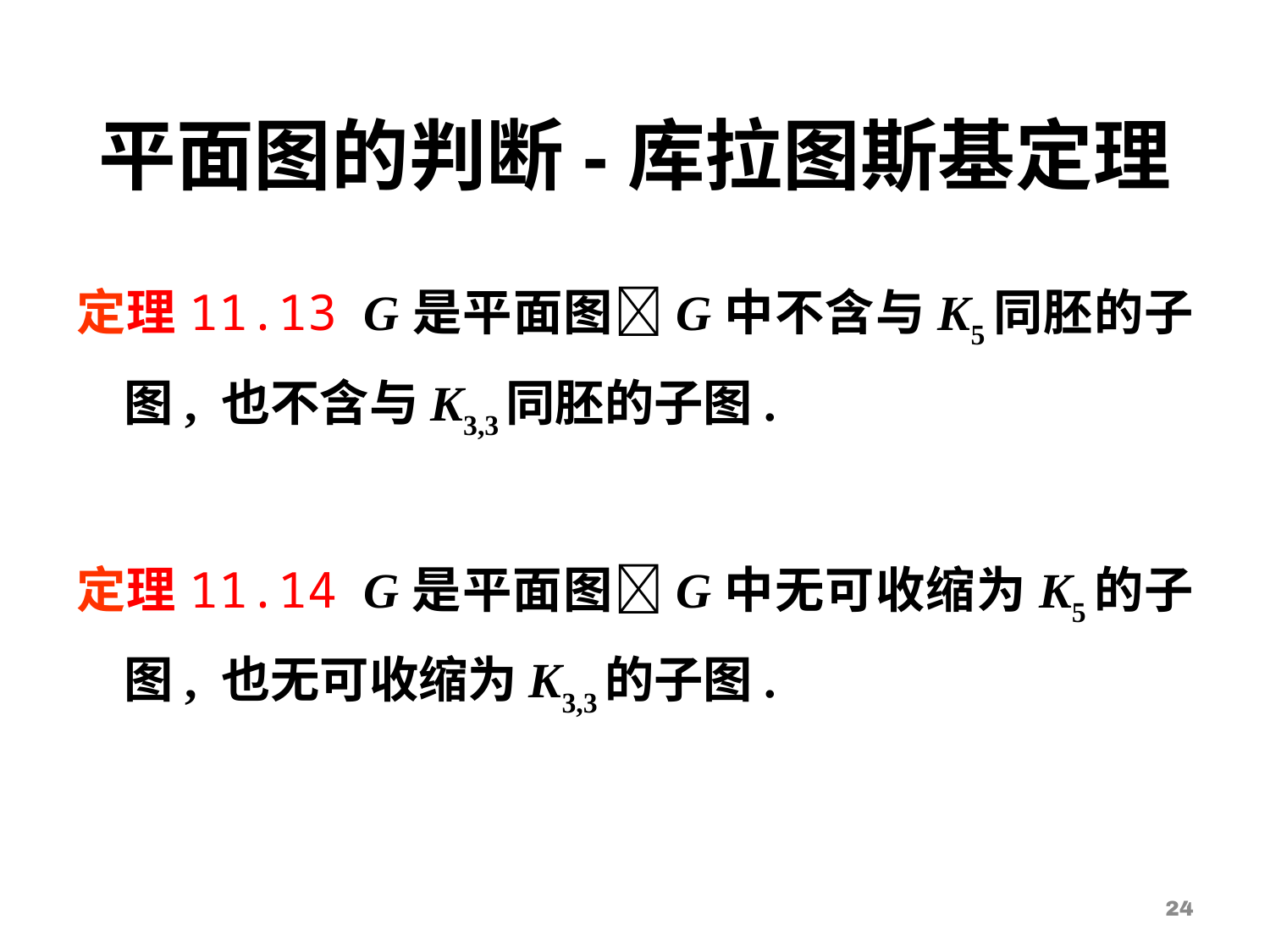

# 平面图的判断-库拉图斯基定理
定理11.13  G是平面图⇔G中不含与K5同胚的子图, 也不含与K3,3同胚的子图.

定理11.14  G是平面图⇔G中无可收缩为K5的子图, 也无可收缩为K3,3的子图.
24